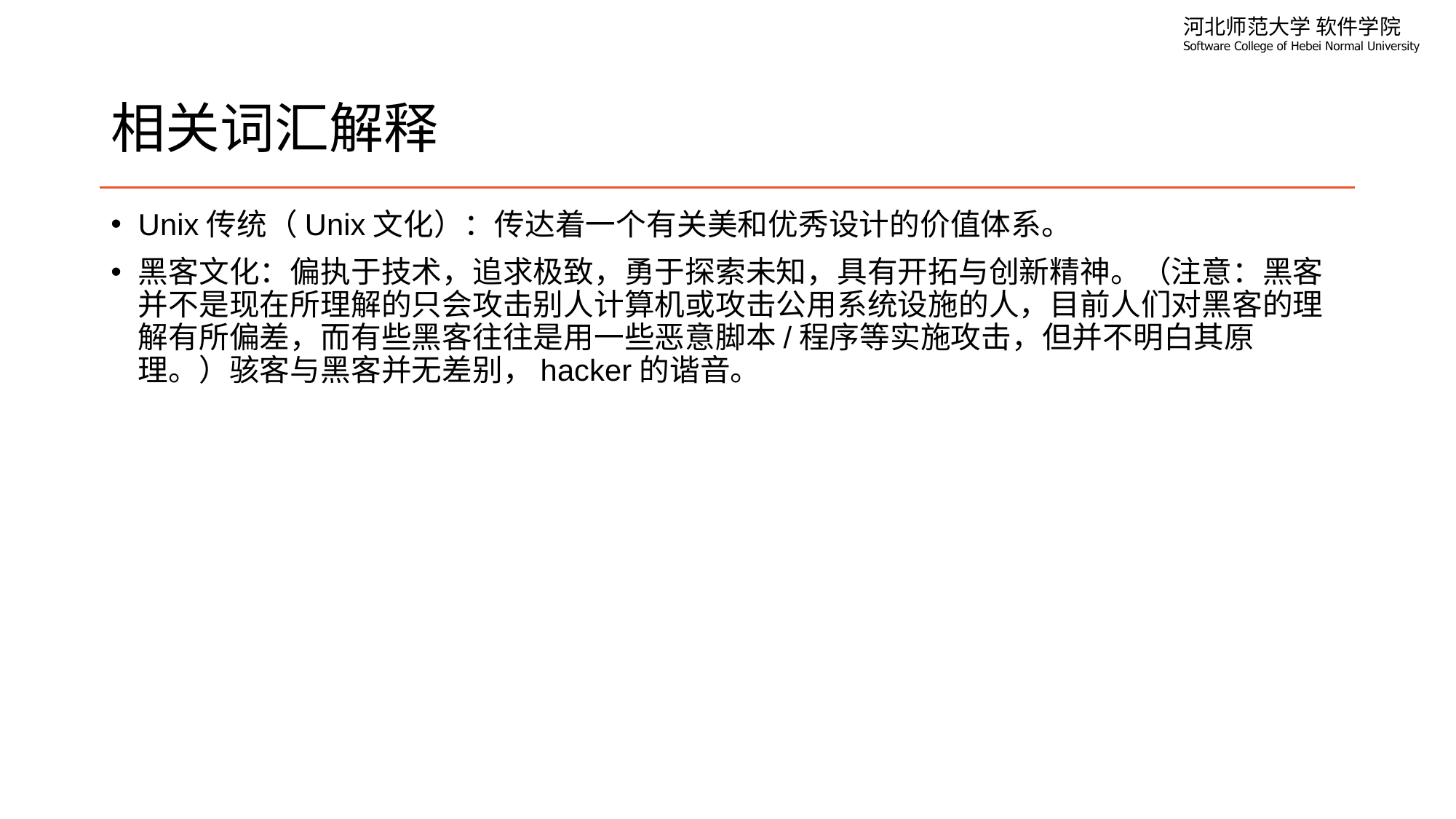

# 相关词汇解释
Unix传统（Unix文化）：传达着一个有关美和优秀设计的价值体系。
黑客文化：偏执于技术，追求极致，勇于探索未知，具有开拓与创新精神。（注意：黑客并不是现在所理解的只会攻击别人计算机或攻击公用系统设施的人，目前人们对黑客的理解有所偏差，而有些黑客往往是用一些恶意脚本/程序等实施攻击，但并不明白其原理。）骇客与黑客并无差别，hacker的谐音。